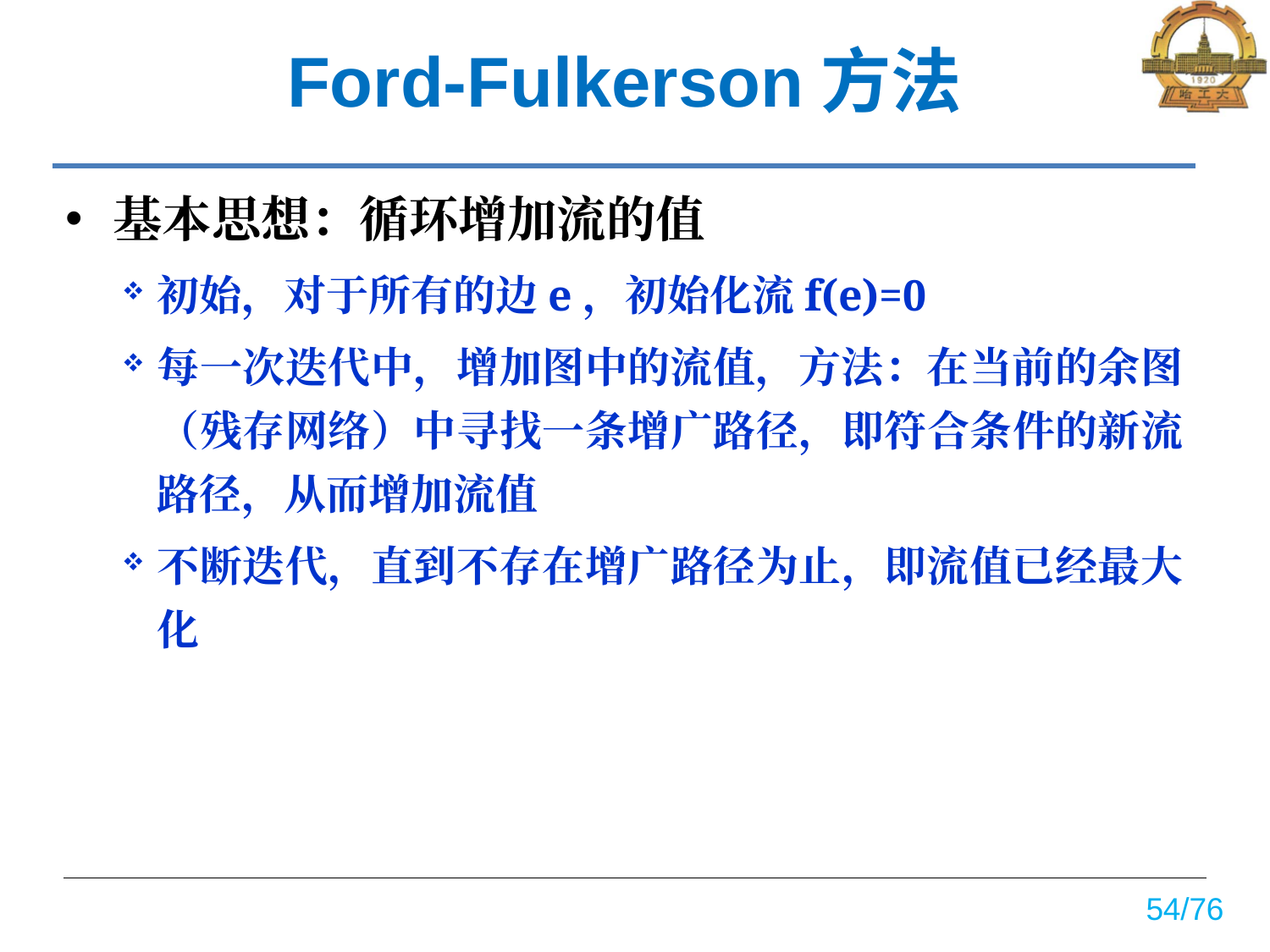

# Ford-Fulkerson方法
基本思想：循环增加流的值
初始，对于所有的边e，初始化流f(e)=0
每一次迭代中，增加图中的流值，方法：在当前的余图（残存网络）中寻找一条增广路径，即符合条件的新流路径，从而增加流值
不断迭代，直到不存在增广路径为止，即流值已经最大化